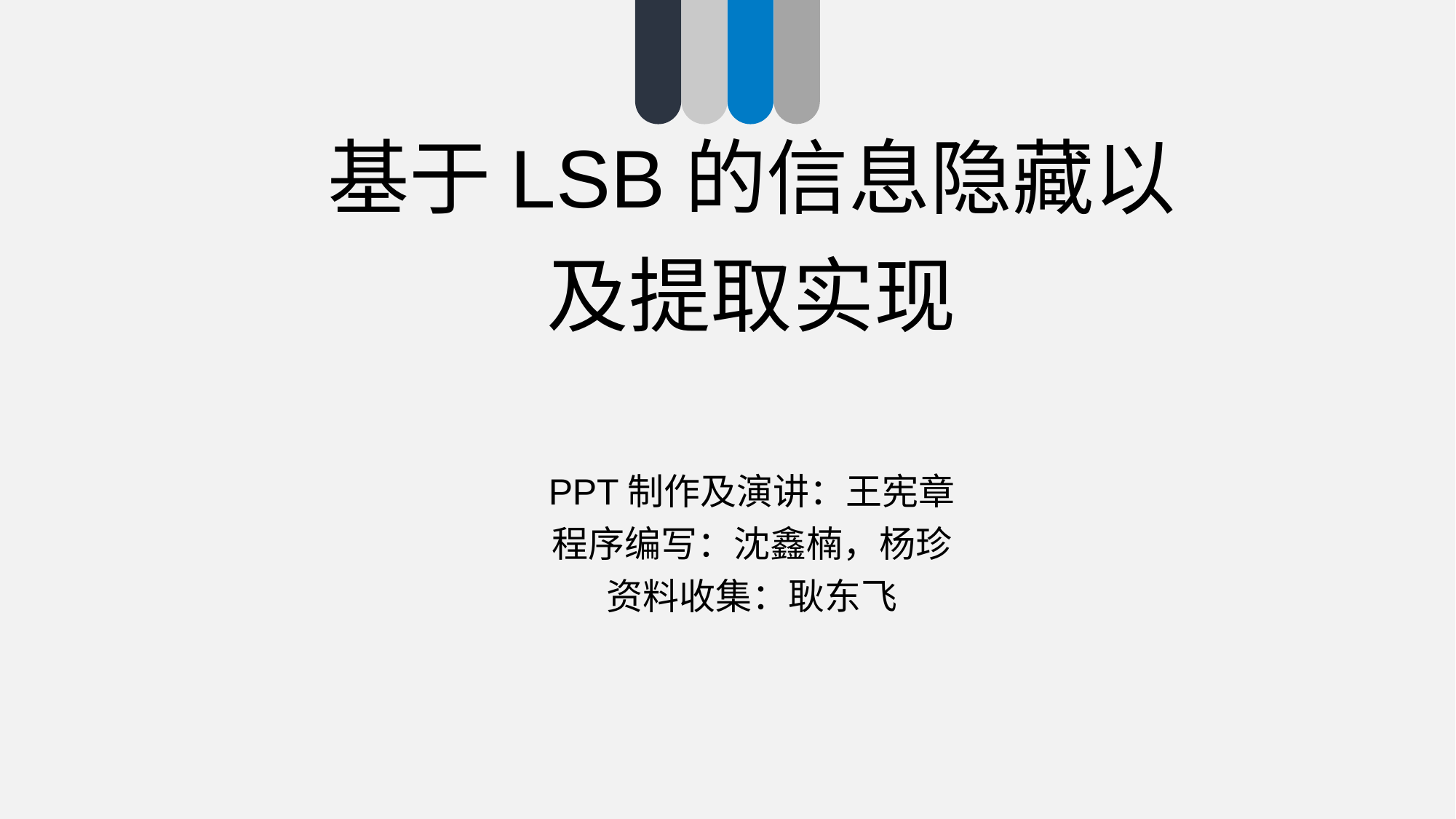

# 基于LSB的信息隐藏以及提取实现 PPT制作及演讲：王宪章 程序编写：沈鑫楠，杨珍 资料收集：耿东飞